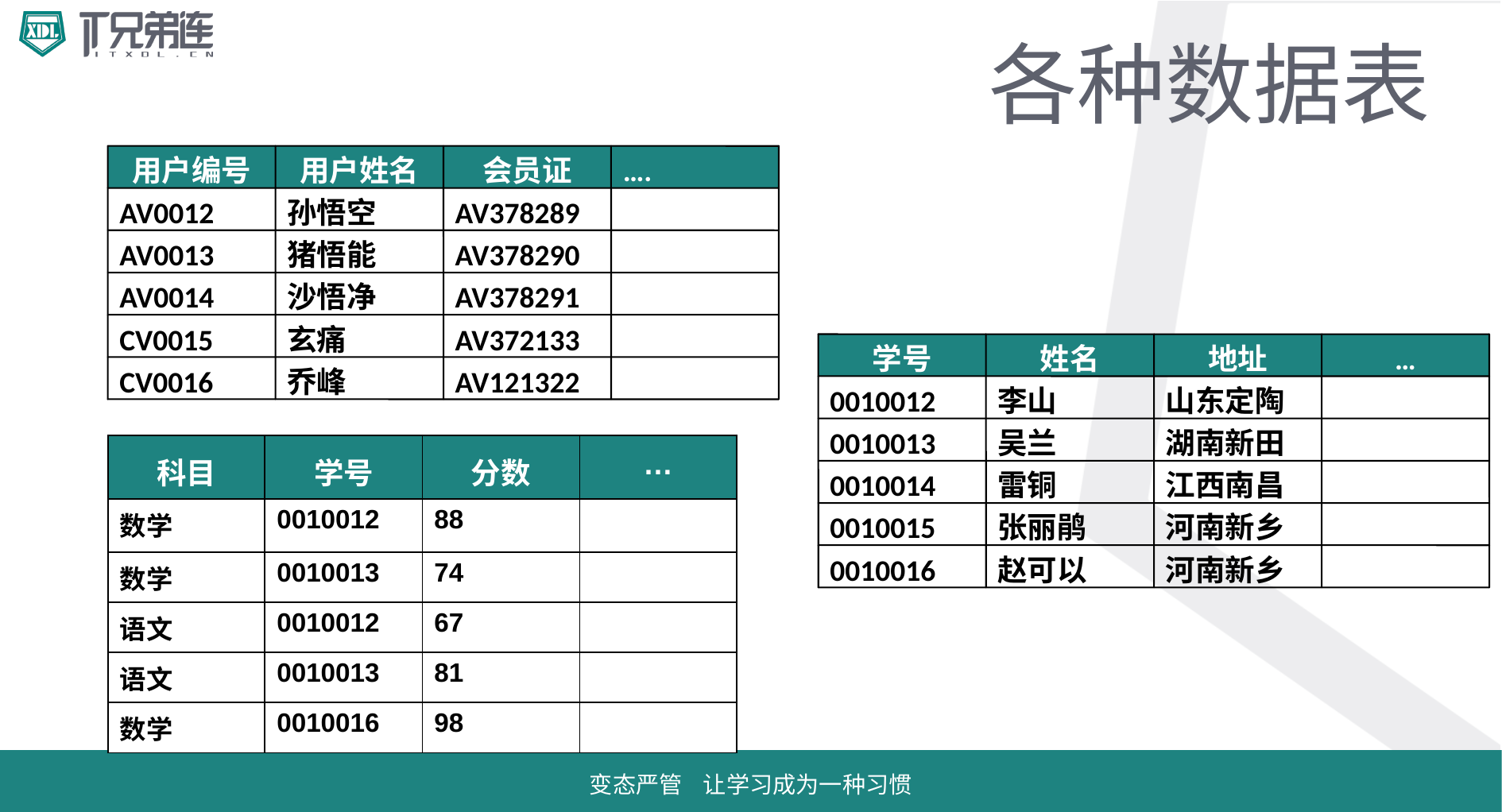

# 各种数据表
用户编号

用户姓名

会员证

….

AV0012

孙悟空
AV378289

AV0013

猪悟能
AV378290

AV0014

沙悟净
AV378291

CV0015

玄痛
AV372133

CV0016

乔峰
AV121322

学号

姓名

地址

…

0010012

李山
山东定陶

0010013

吴兰
湖南新田

0010014

雷铜
江西南昌

0010015

张丽鹃
河南新乡

0010016

赵可以
河南新乡

| 科目 | 学号 | 分数 | … |
| --- | --- | --- | --- |
| 数学 | 0010012 | 88 |  |
| 数学 | 0010013 | 74 |  |
| 语文 | 0010012 | 67 |  |
| 语文 | 0010013 | 81 |  |
| 数学 | 0010016 | 98 |  |